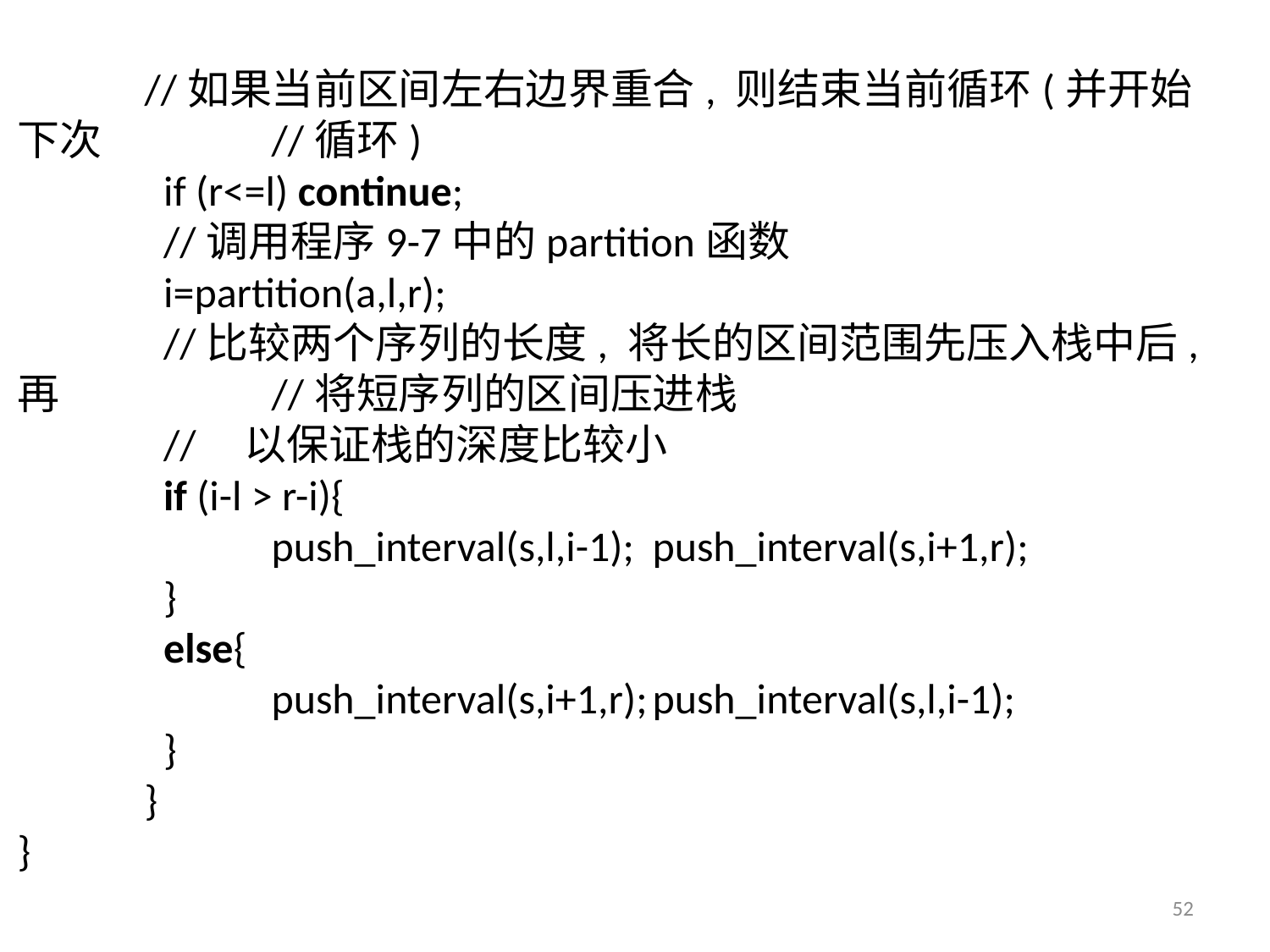

//如果当前区间左右边界重合, 则结束当前循环(并开始下次		//循环)
	  if (r<=l) continue;
	  //调用程序9-7中的partition函数
	  i=partition(a,l,r);
	  //比较两个序列的长度, 将长的区间范围先压入栈中后, 再		//将短序列的区间压进栈
	  //    以保证栈的深度比较小
	  if (i-l > r-i){
		push_interval(s,l,i-1);	push_interval(s,i+1,r);
	  }
	  else{
		push_interval(s,i+1,r);	push_interval(s,l,i-1);
	  }
	}
}
52